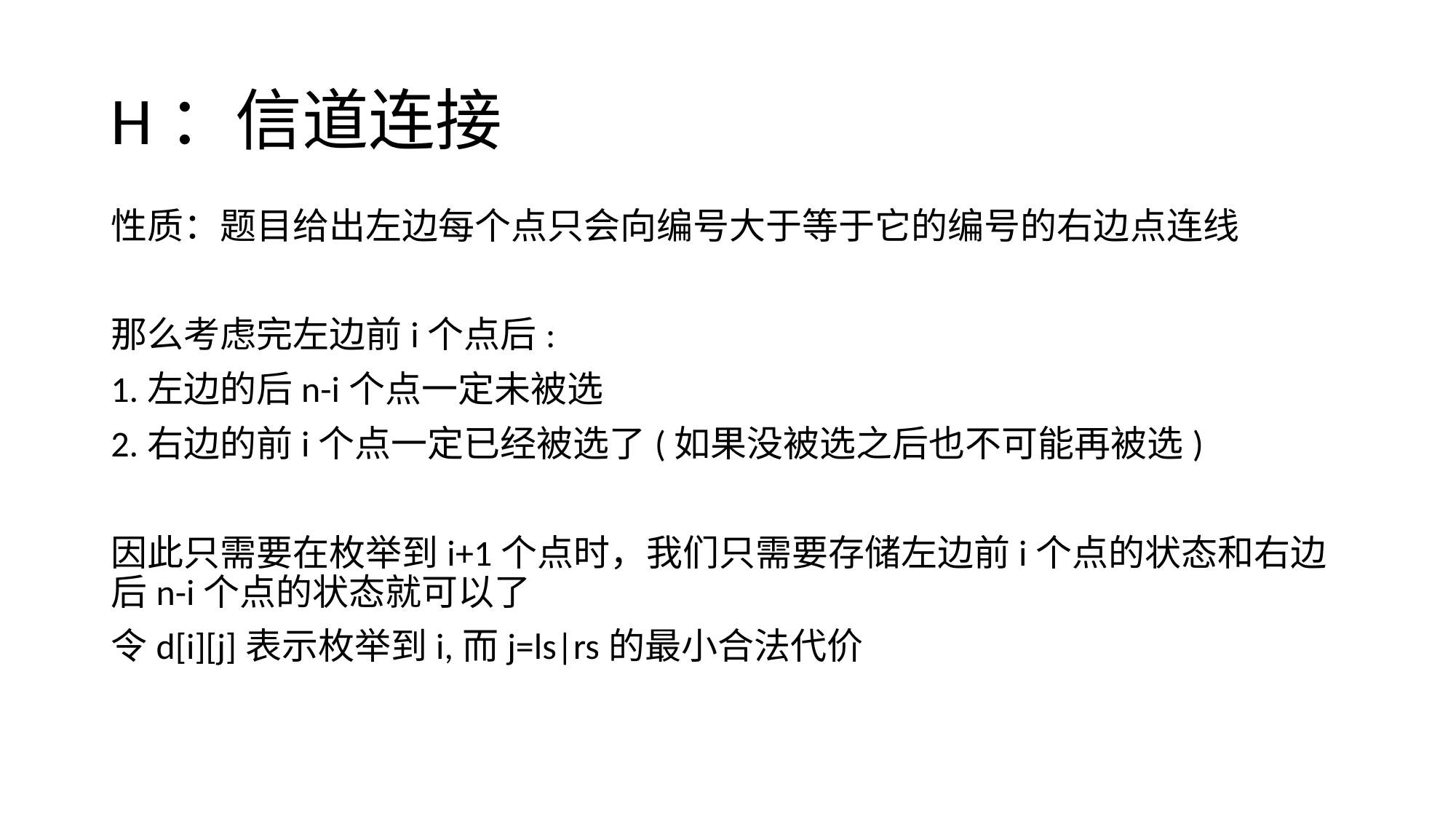

# H：信道连接
性质：题目给出左边每个点只会向编号大于等于它的编号的右边点连线

那么考虑完左边前i个点后:
1.左边的后n-i个点一定未被选
2.右边的前i个点一定已经被选了(如果没被选之后也不可能再被选)

因此只需要在枚举到i+1个点时，我们只需要存储左边前i个点的状态和右边后n-i个点的状态就可以了
令d[i][j]表示枚举到i,而j=ls|rs的最小合法代价